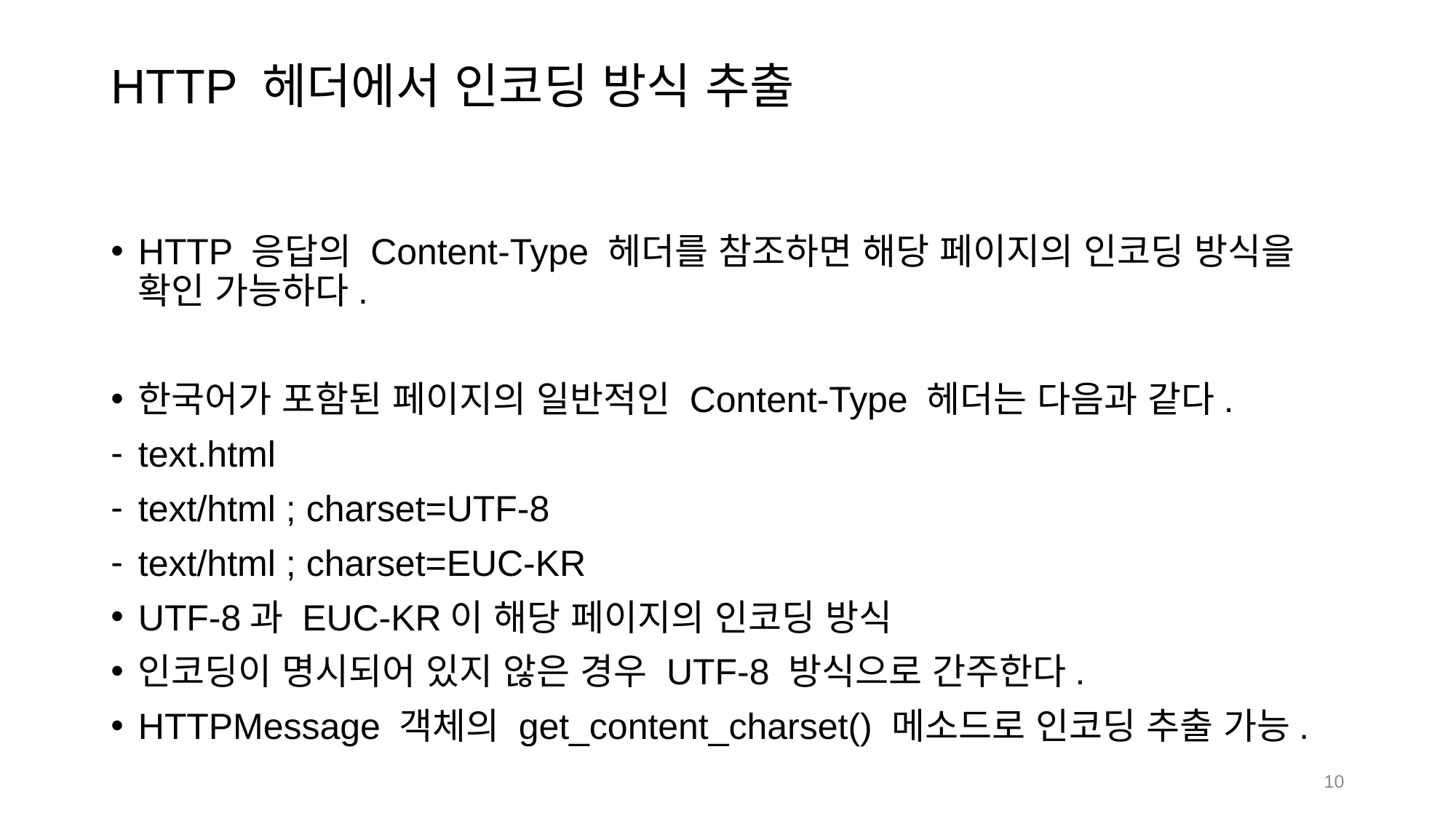

# HTTP 헤더에서 인코딩 방식 추출

HTTP 응답의 Content-Type 헤더를 참조하면 해당 페이지의 인코딩 방식을 확인 가능하다.

한국어가 포함된 페이지의 일반적인 Content-Type 헤더는 다음과 같다.
text.html
text/html ; charset=UTF-8
text/html ; charset=EUC-KR
UTF-8과 EUC-KR이 해당 페이지의 인코딩 방식
인코딩이 명시되어 있지 않은 경우 UTF-8 방식으로 간주한다.
HTTPMessage 객체의 get_content_charset() 메소드로 인코딩 추출 가능.
10